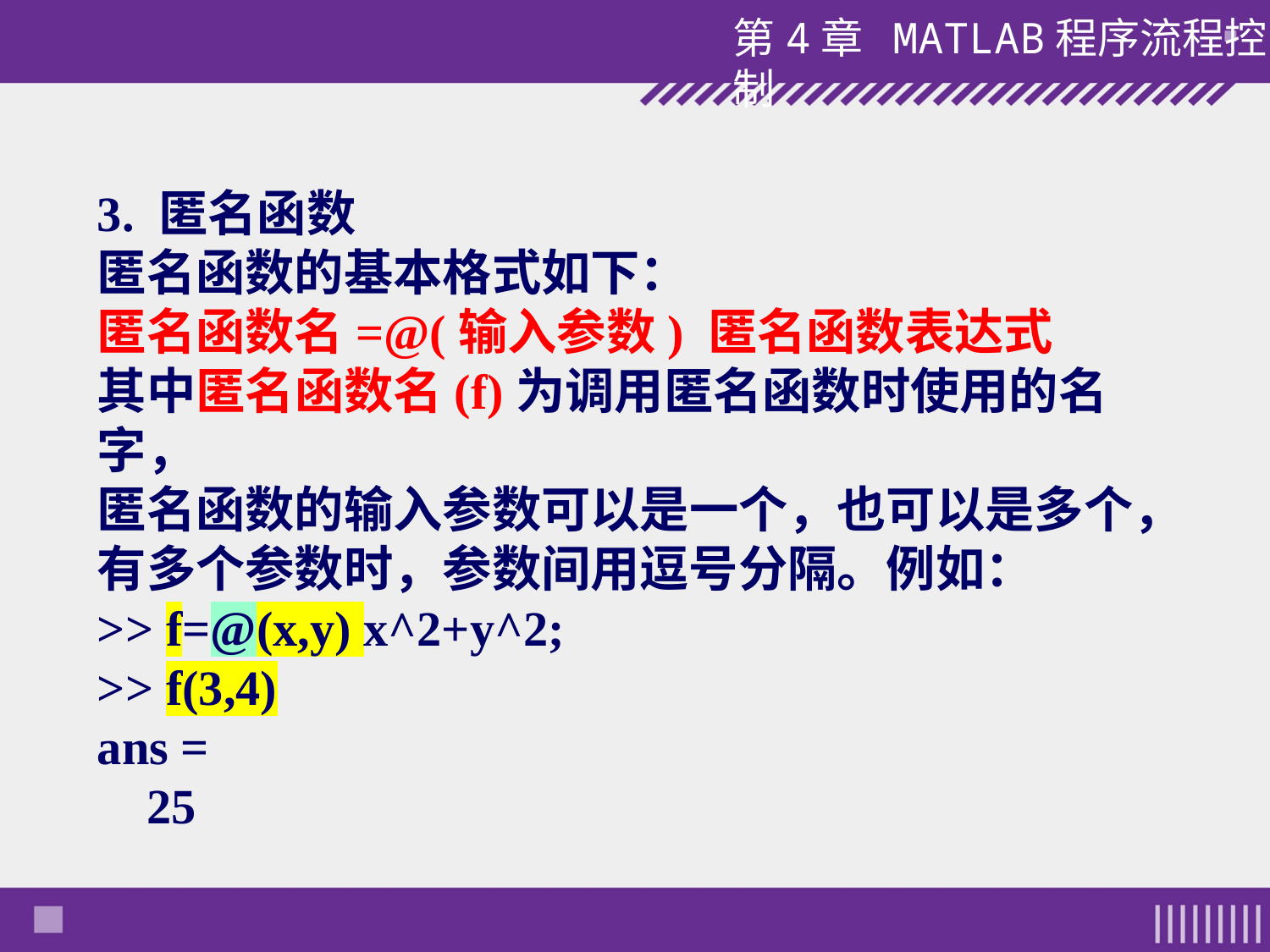

3. 匿名函数
匿名函数的基本格式如下：
匿名函数名=@(输入参数) 匿名函数表达式
其中匿名函数名(f)为调用匿名函数时使用的名字，
匿名函数的输入参数可以是一个，也可以是多个，有多个参数时，参数间用逗号分隔。例如：
>> f=@(x,y) x^2+y^2;
>> f(3,4)
ans =
    25